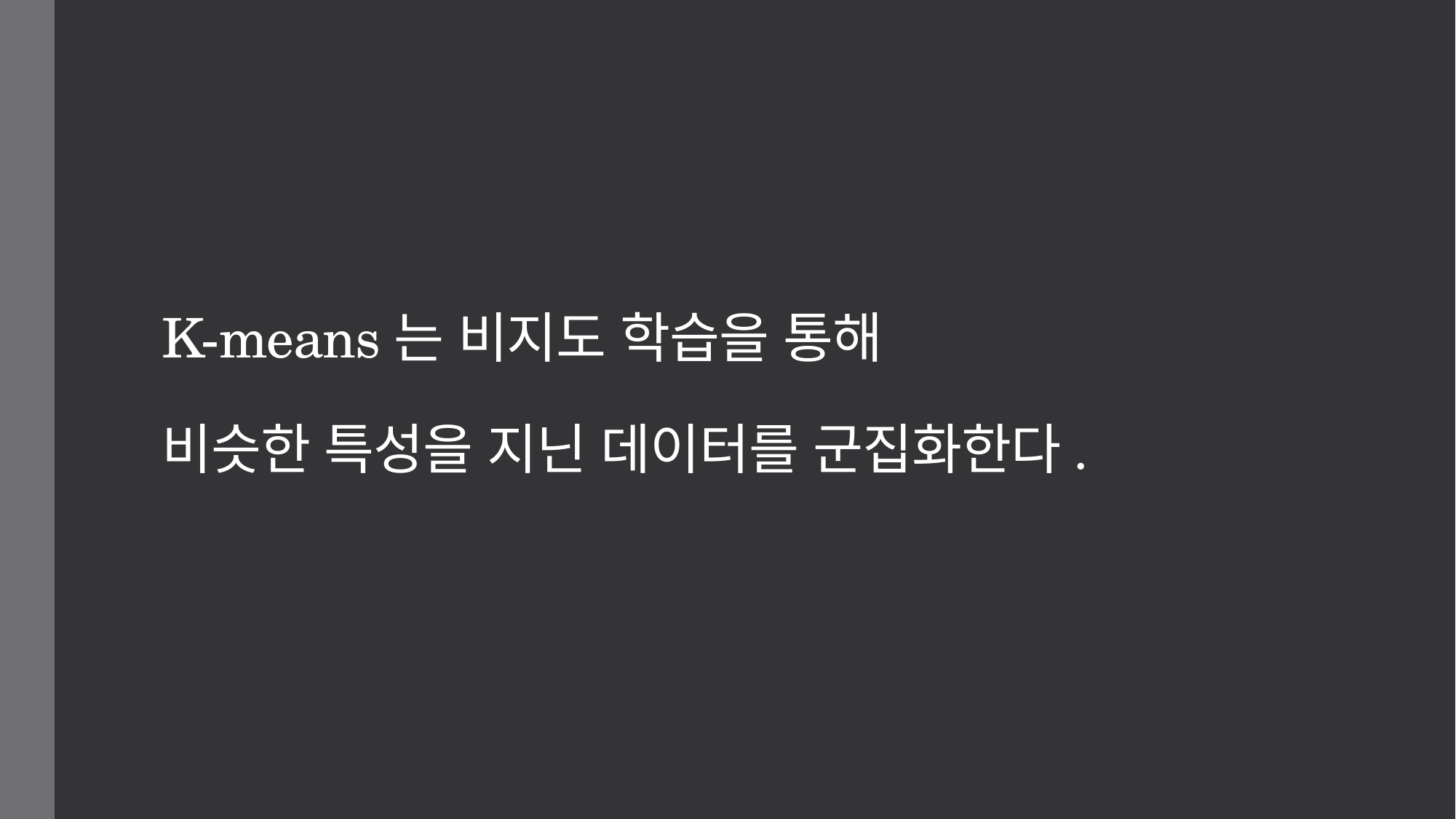

# K-means는 비지도 학습을 통해 비슷한 특성을 지닌 데이터를 군집화한다.